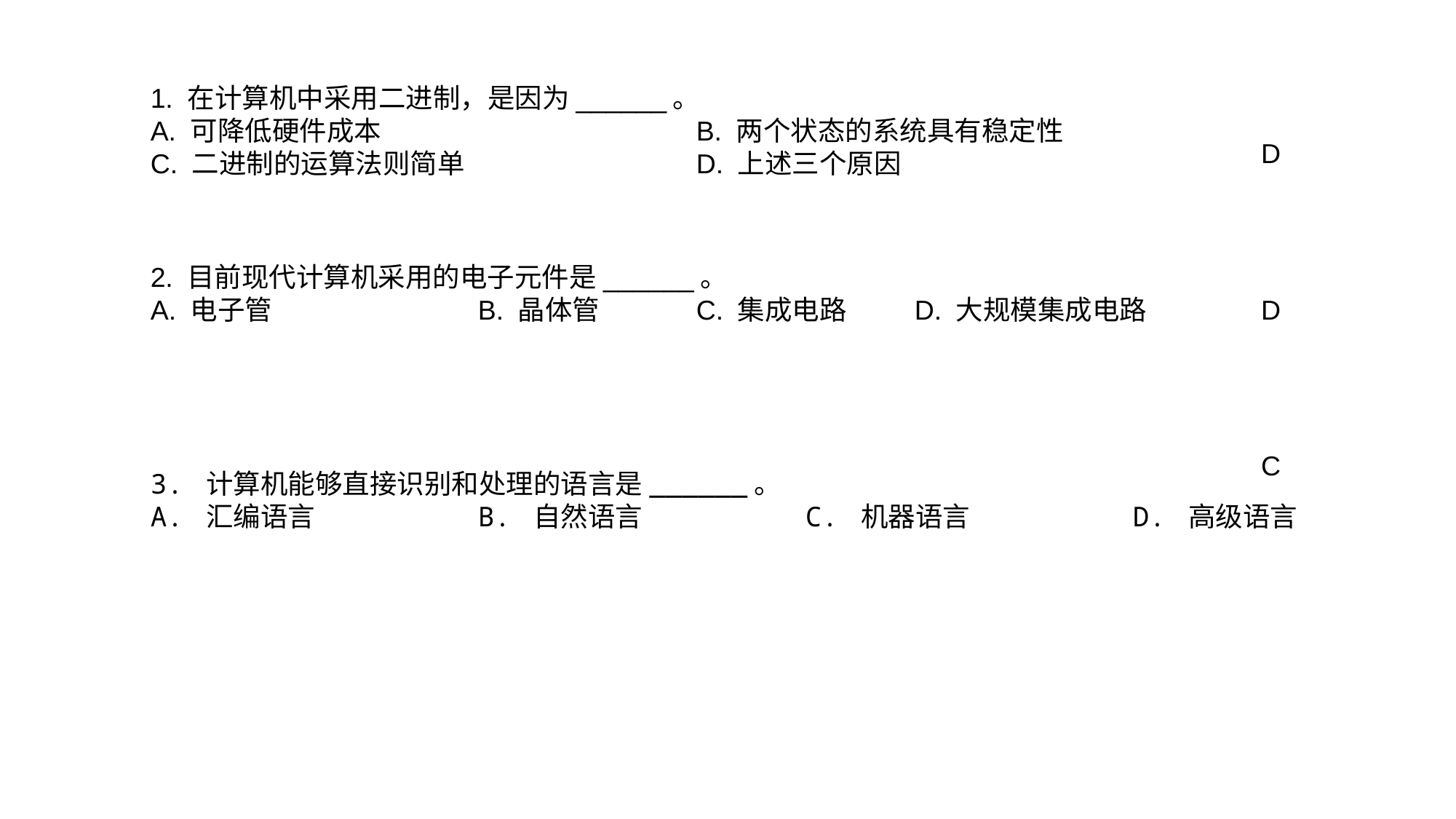

1. 在计算机中采用二进制，是因为______。
A. 可降低硬件成本			B. 两个状态的系统具有稳定性
C. 二进制的运算法则简单			D. 上述三个原因
D
2. 目前现代计算机采用的电子元件是______。
A. 电子管		B. 晶体管	C. 集成电路	D. 大规模集成电路
D
C
3. 计算机能够直接识别和处理的语言是______。
A. 汇编语言		B. 自然语言		C. 机器语言		D. 高级语言